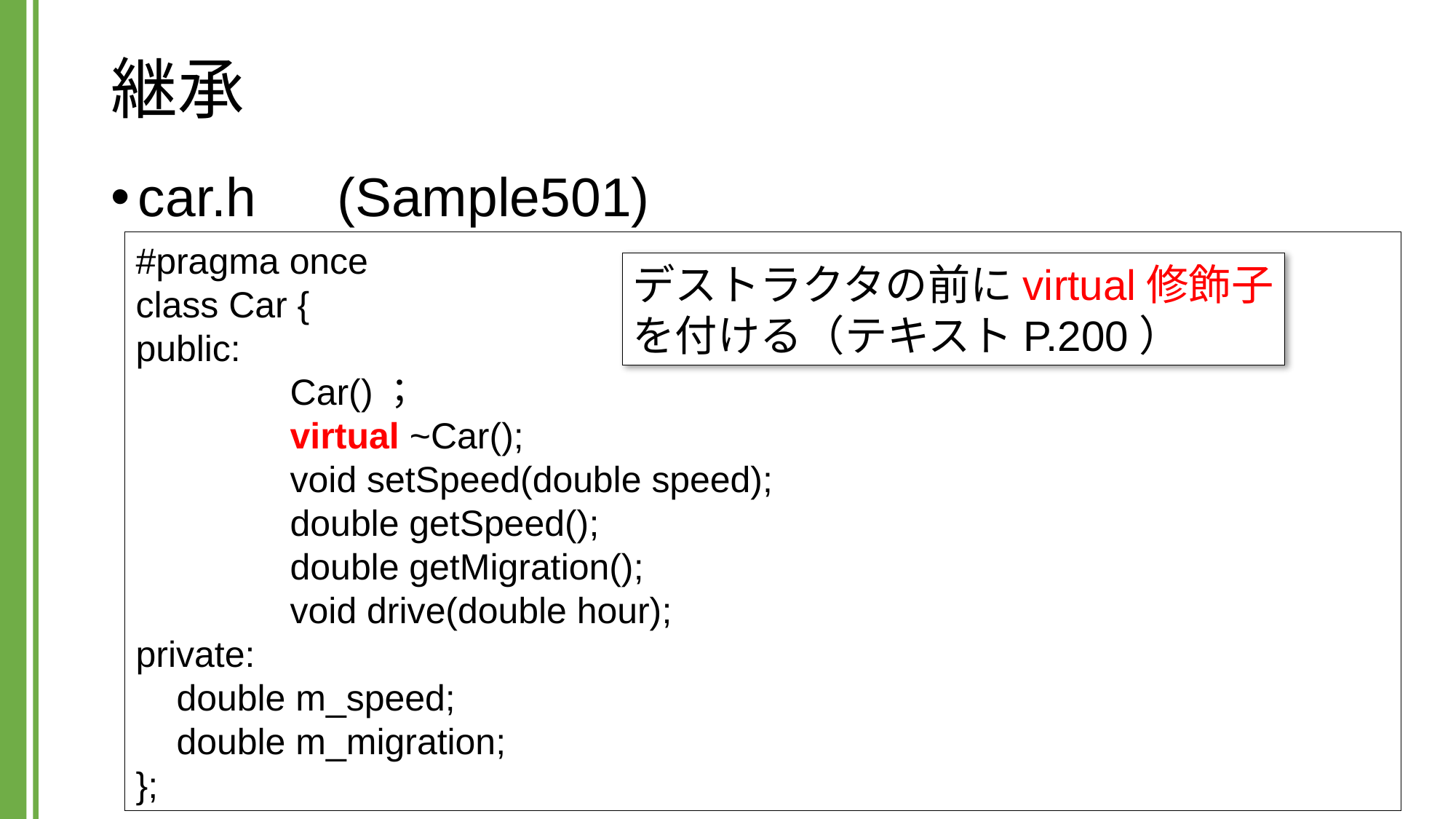

# 継承
car.h　(Sample501)

#pragma once
class Car {
public:
　　　　Car()；
　　　　virtual ~Car();
　　　　void setSpeed(double speed);
　　　　double getSpeed();
　　　　double getMigration();
　　　　void drive(double hour);
private:
    double m_speed;
    double m_migration;
};
デストラクタの前にvirtual修飾子
を付ける（テキストP.200）